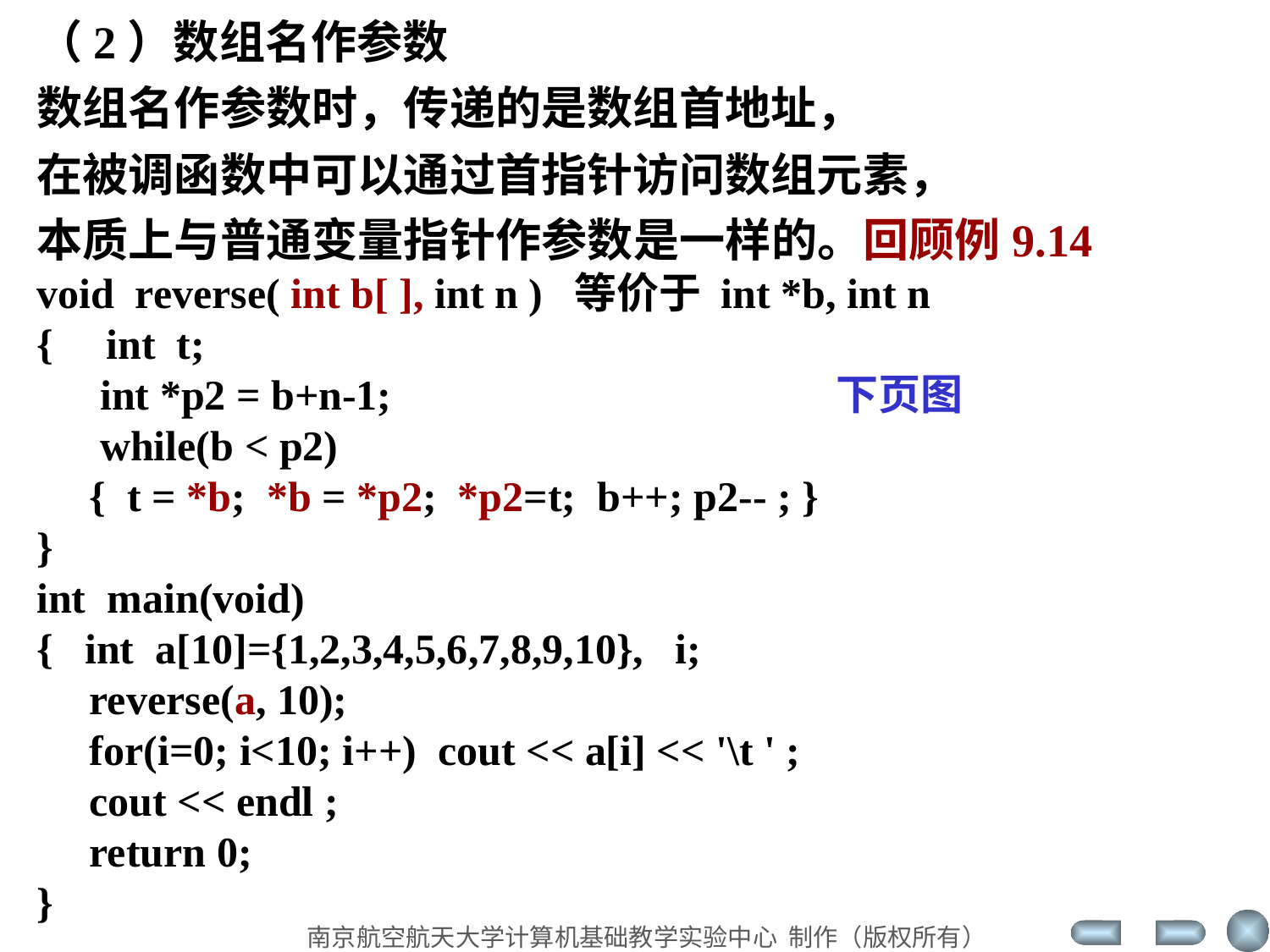

（2）数组名作参数
数组名作参数时，传递的是数组首地址，
在被调函数中可以通过首指针访问数组元素，
本质上与普通变量指针作参数是一样的。回顾例9.14
void  reverse( int b[ ], int n )  等价于 int *b, int n
{     int  t;
      int *p2 = b+n-1;                                         下页图
      while(b < p2)
     {  t = *b;  *b = *p2;  *p2=t;  b++; p2-- ; }
}
int  main(void)
{   int  a[10]={1,2,3,4,5,6,7,8,9,10},   i;
     reverse(a, 10);
     for(i=0; i<10; i++)  cout << a[i] << '\t ' ;
     cout << endl ;
     return 0;
}